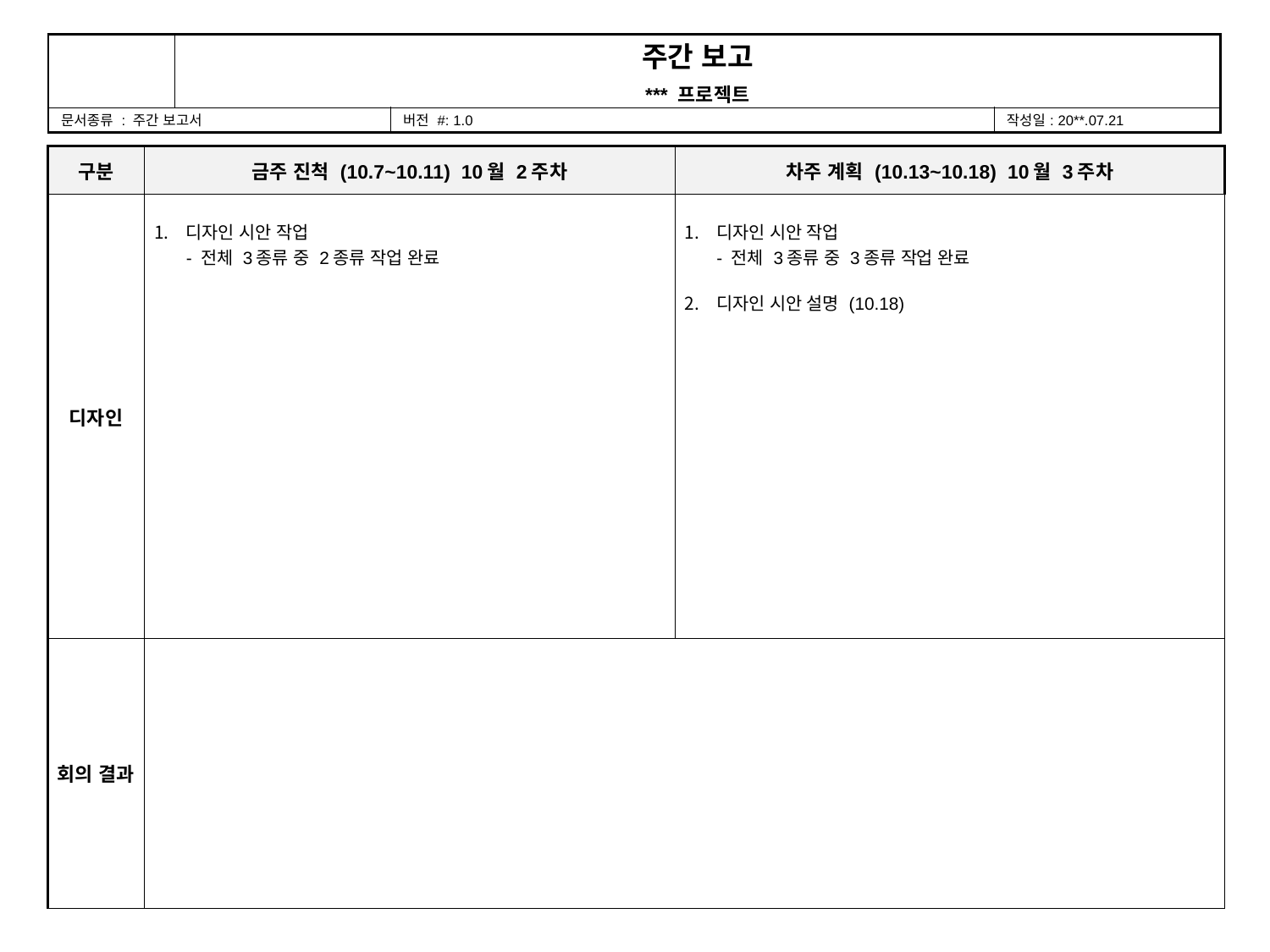

| 구분 | 금주 진척 (10.7~10.11) 10월 2주차 | 차주 계획 (10.13~10.18) 10월 3주차 |
| --- | --- | --- |
| 디자인 | 디자인 시안 작업 - 전체 3종류 중 2종류 작업 완료 | 디자인 시안 작업 - 전체 3종류 중 3종류 작업 완료 디자인 시안 설명 (10.18) |
| 회의 결과 |  |  |